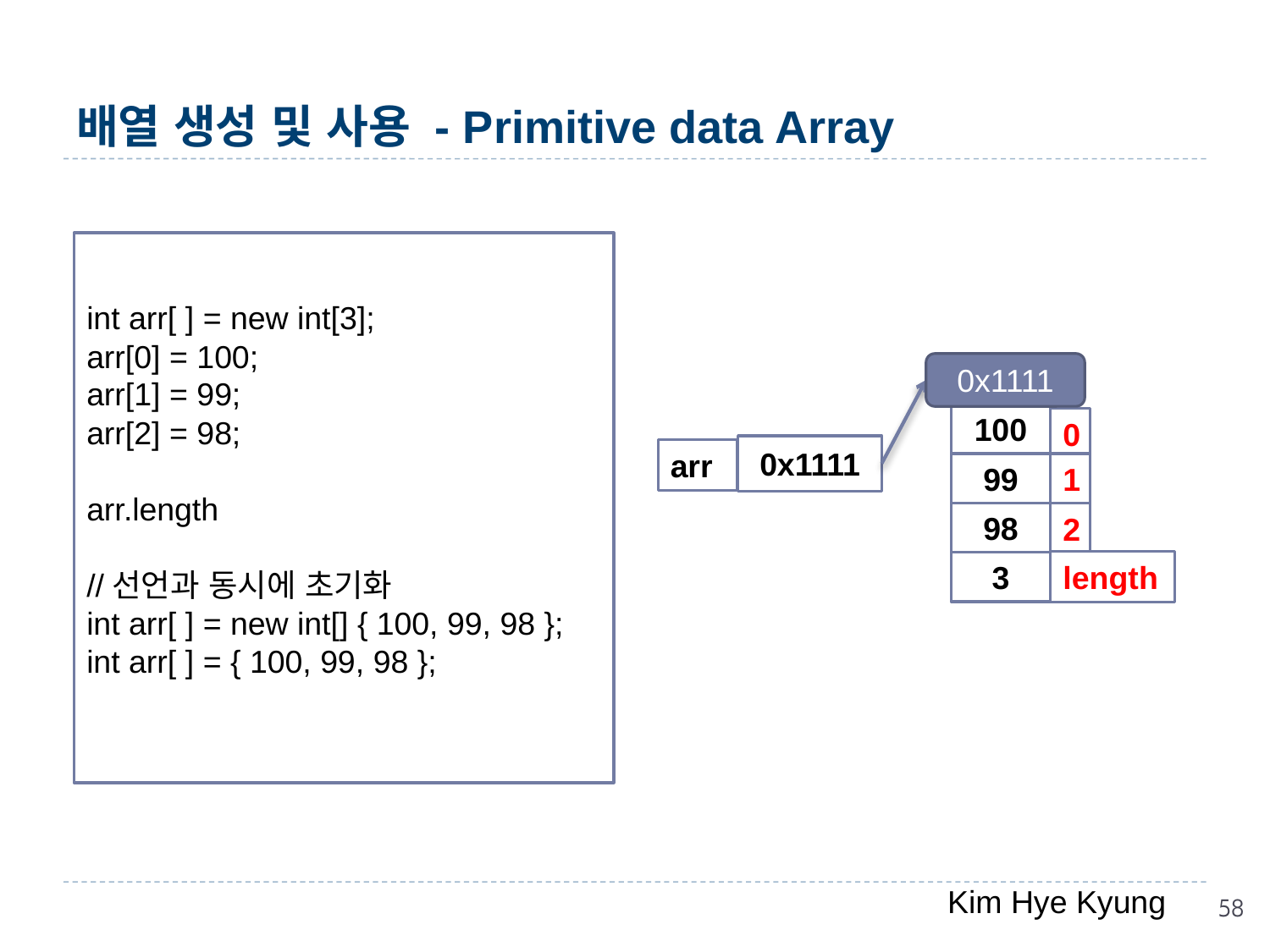

# 배열 생성 및 사용 - Primitive data Array
int arr[ ] = new int[3];
arr[0] = 100;
arr[1] = 99;
arr[2] = 98;

arr.length

//선언과 동시에 초기화
int arr[ ] = new int[] { 100, 99, 98 };
int arr[ ] = { 100, 99, 98 };

0x1111
100
0
0x1111
arr
99
1
98
2
length
3
58